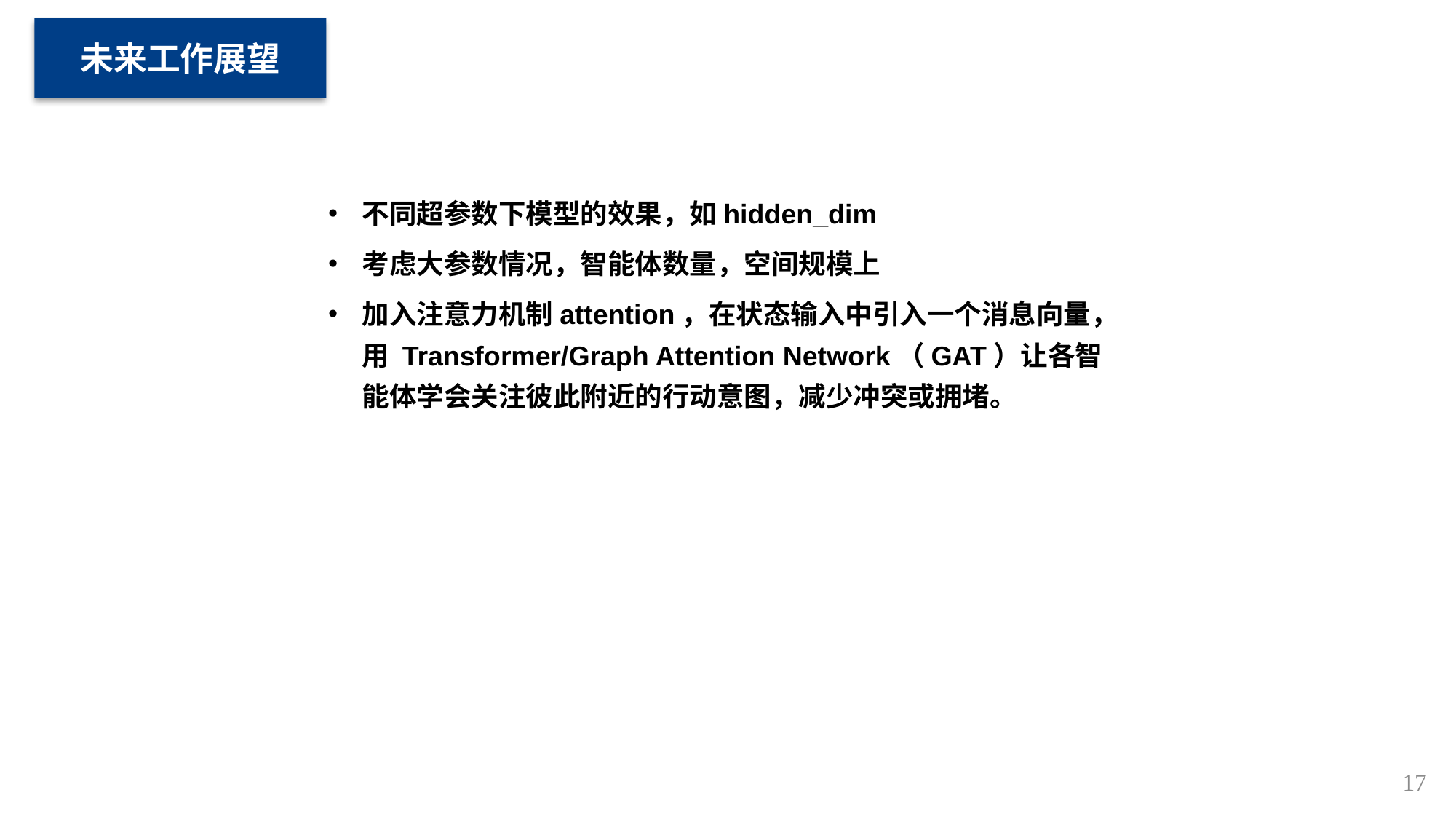

未来工作展望
不同超参数下模型的效果，如hidden_dim
考虑大参数情况，智能体数量，空间规模上
加入注意力机制attention，在状态输入中引入一个消息向量，用 Transformer/Graph Attention Network（GAT）让各智能体学会关注彼此附近的行动意图，减少冲突或拥堵。
17